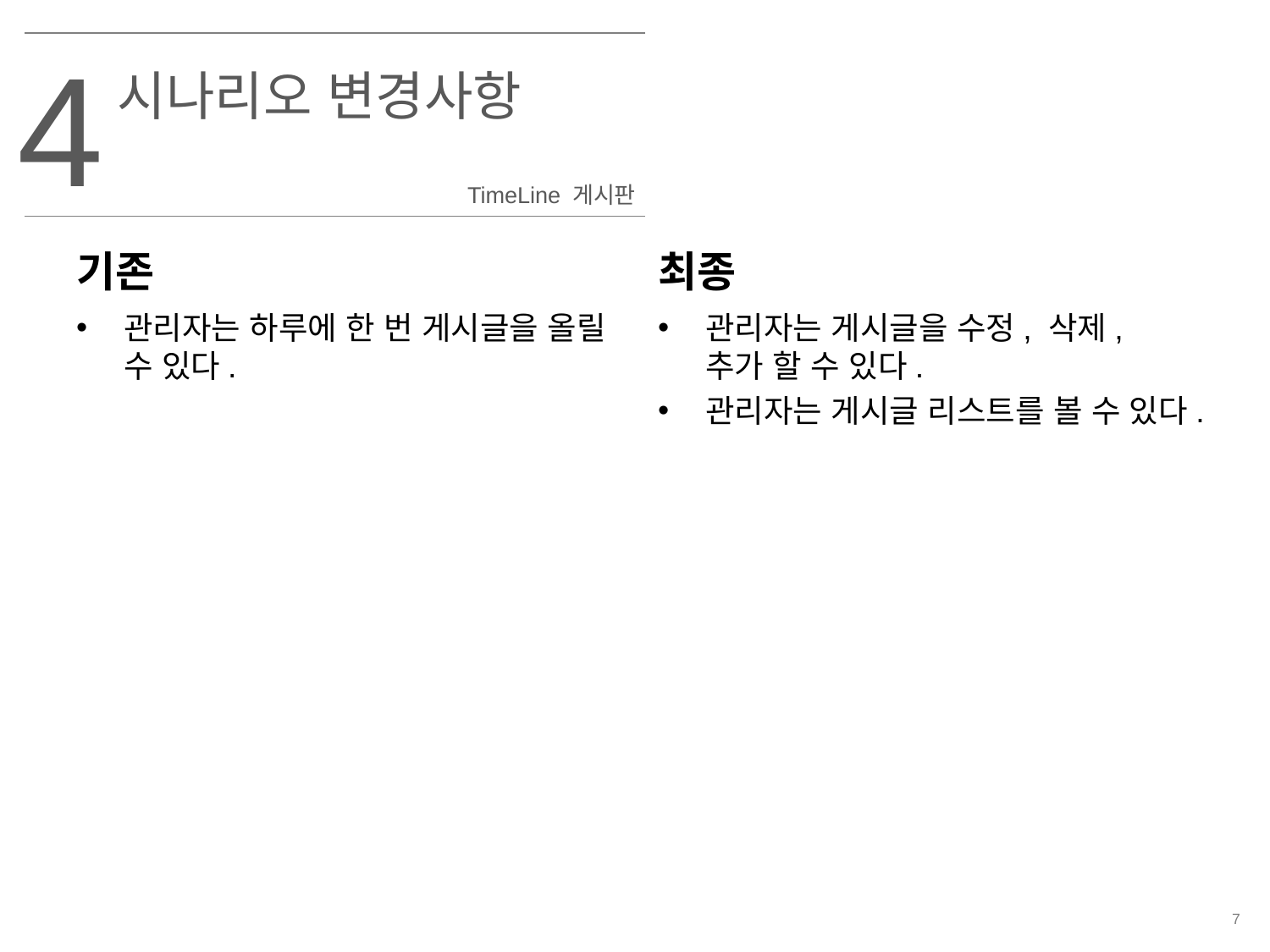

4
시나리오 변경사항
TimeLine 게시판
기존
최종
관리자는 하루에 한 번 게시글을 올릴 수 있다.
관리자는 게시글을 수정, 삭제, 추가 할 수 있다.
관리자는 게시글 리스트를 볼 수 있다.